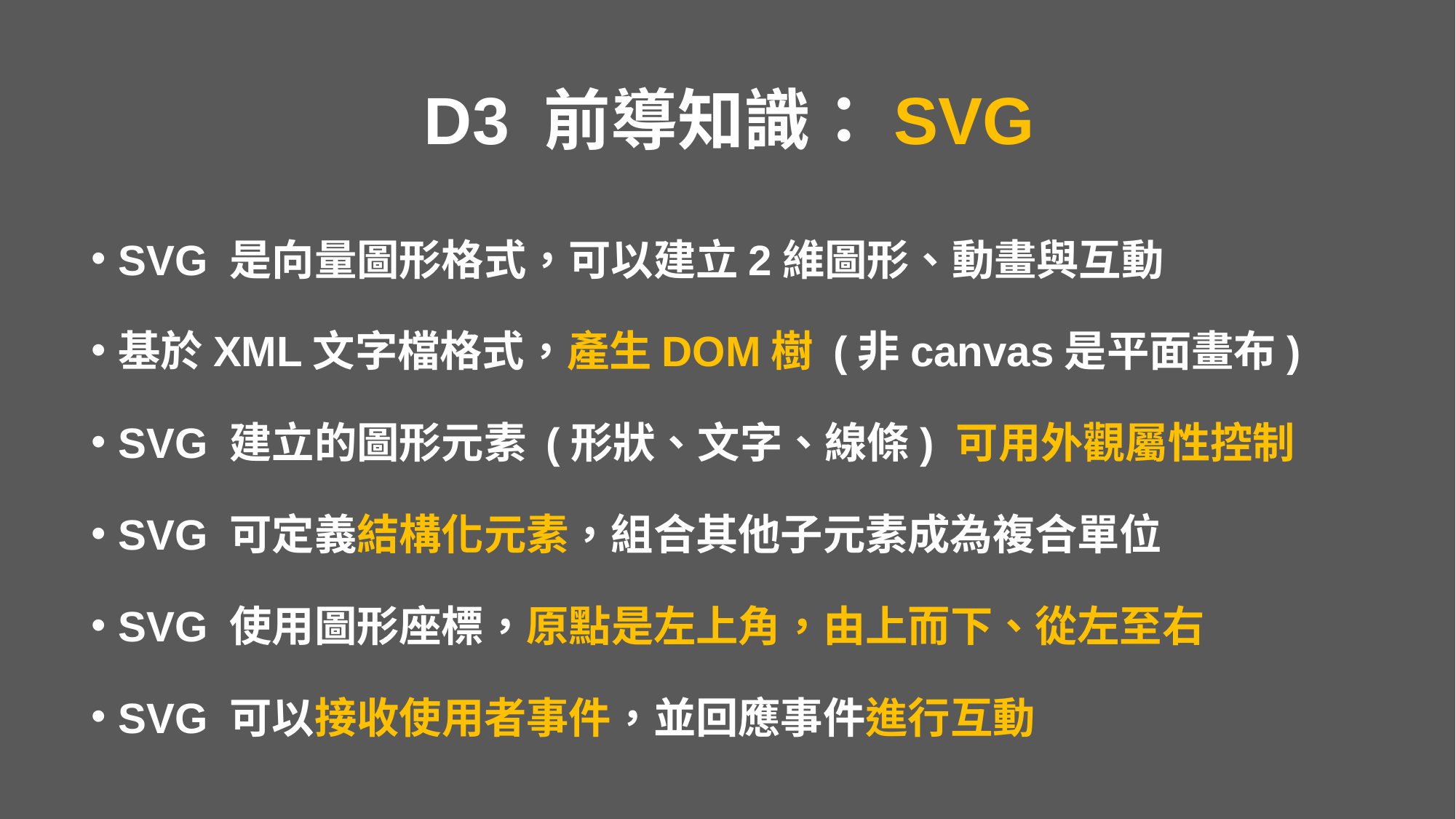

# D3 前導知識：SVG
SVG 是向量圖形格式，可以建立2維圖形、動畫與互動
基於XML文字檔格式，產生DOM樹 (非canvas是平面畫布)
SVG 建立的圖形元素 (形狀、文字、線條) 可用外觀屬性控制
SVG 可定義結構化元素，組合其他子元素成為複合單位
SVG 使用圖形座標，原點是左上角，由上而下、從左至右
SVG 可以接收使用者事件，並回應事件進行互動